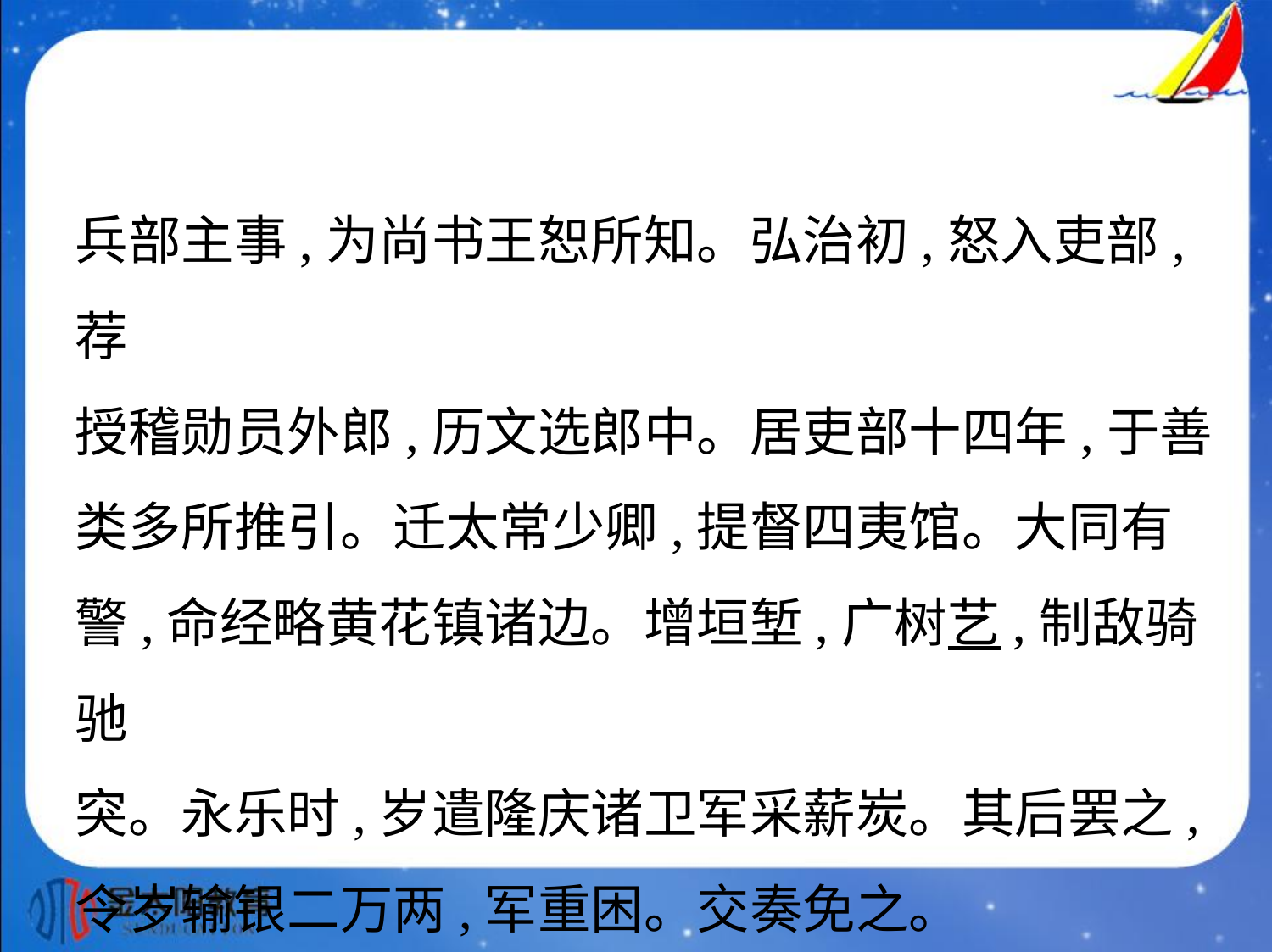

兵部主事,为尚书王恕所知。弘治初,怒入吏部,荐
授稽勋员外郎,历文选郎中。居吏部十四年,于善
类多所推引。迁太常少卿,提督四夷馆。大同有
警,命经略黄花镇诸边。增垣堑,广树艺,制敌骑驰
突。永乐时,岁遣隆庆诸卫军采薪炭。其后罢之,
令岁输银二万两,军重困。交奏免之。